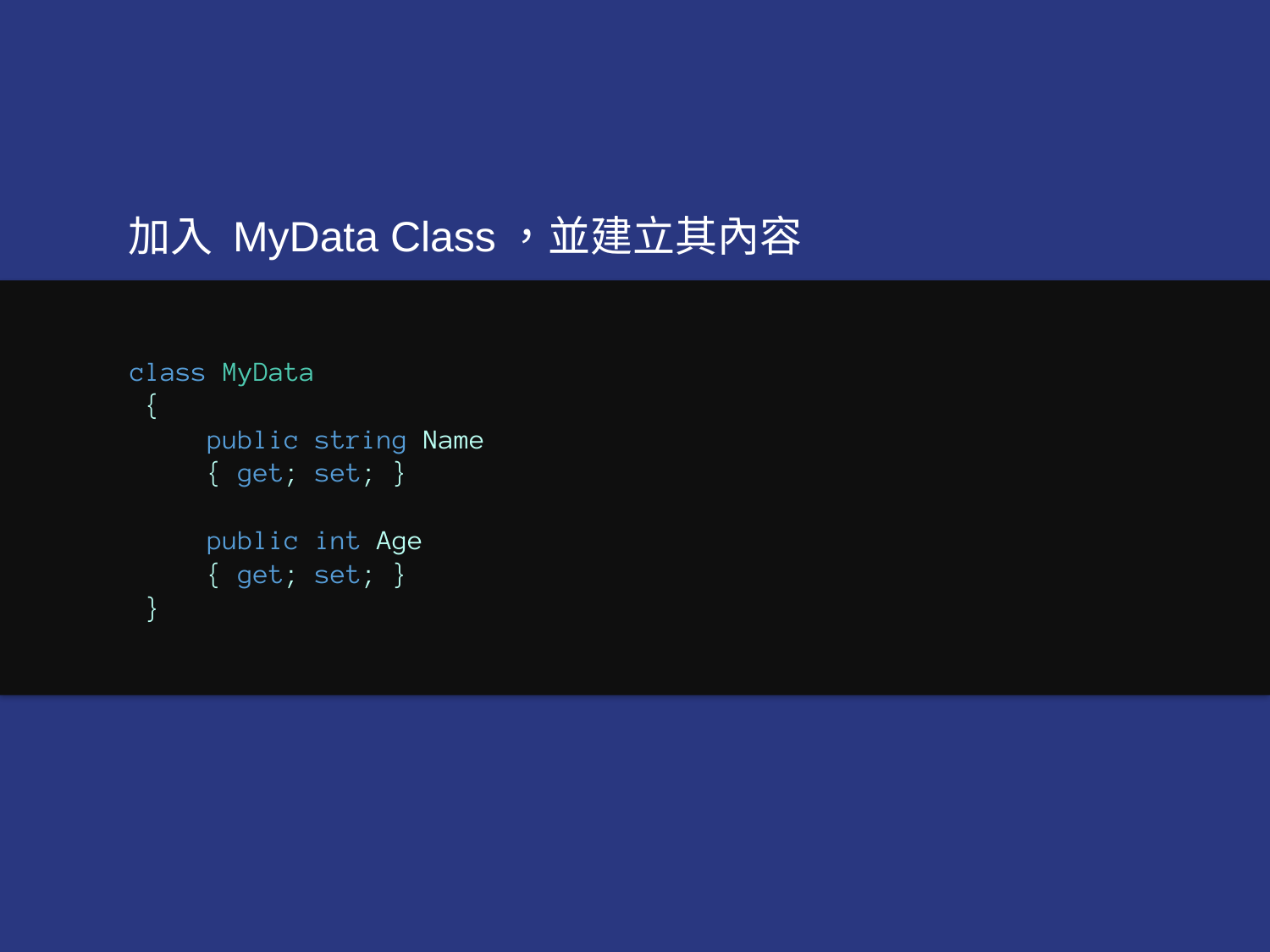

加入 MyData Class，並建立其內容

class MyData
 {
     public string Name
     { get; set; }
     public int Age
     { get; set; }
 }